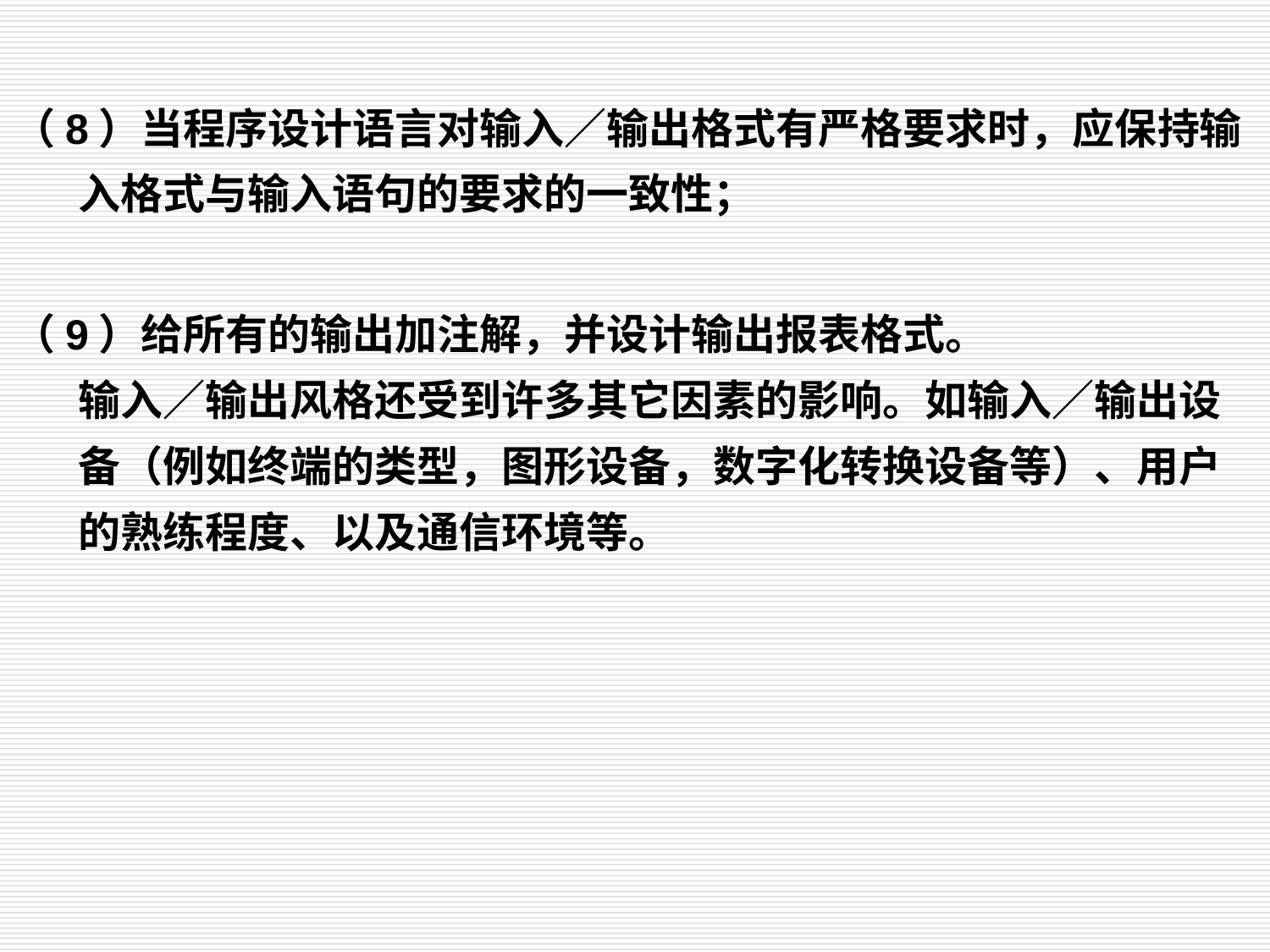

（8）当程序设计语言对输入／输出格式有严格要求时，应保持输入格式与输入语句的要求的一致性；
（9）给所有的输出加注解，并设计输出报表格式。
输入／输出风格还受到许多其它因素的影响。如输入／输出设备（例如终端的类型，图形设备，数字化转换设备等）、用户的熟练程度、以及通信环境等。